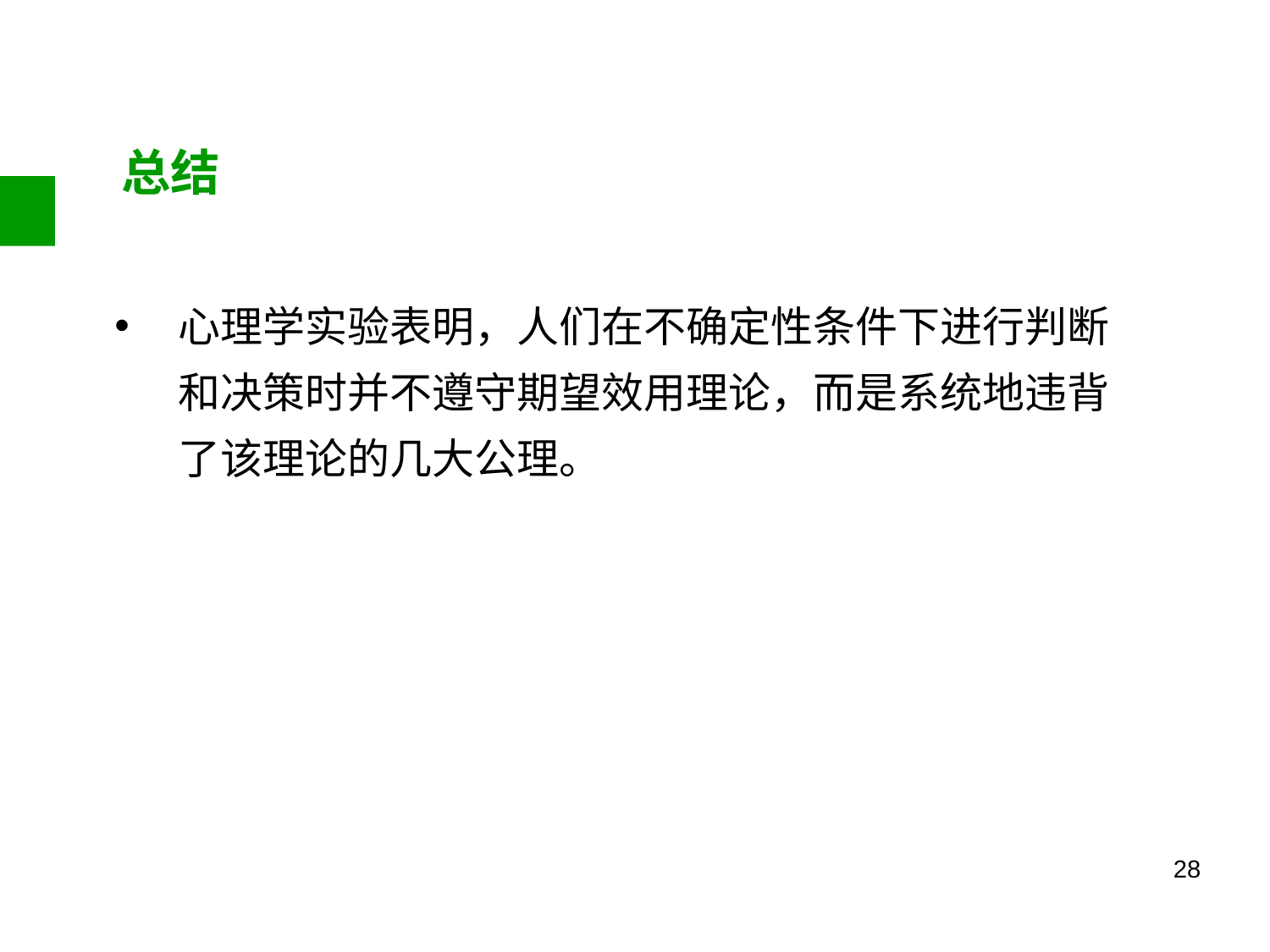

# 总结

心理学实验表明，人们在不确定性条件下进行判断和决策时并不遵守期望效用理论，而是系统地违背了该理论的几大公理。